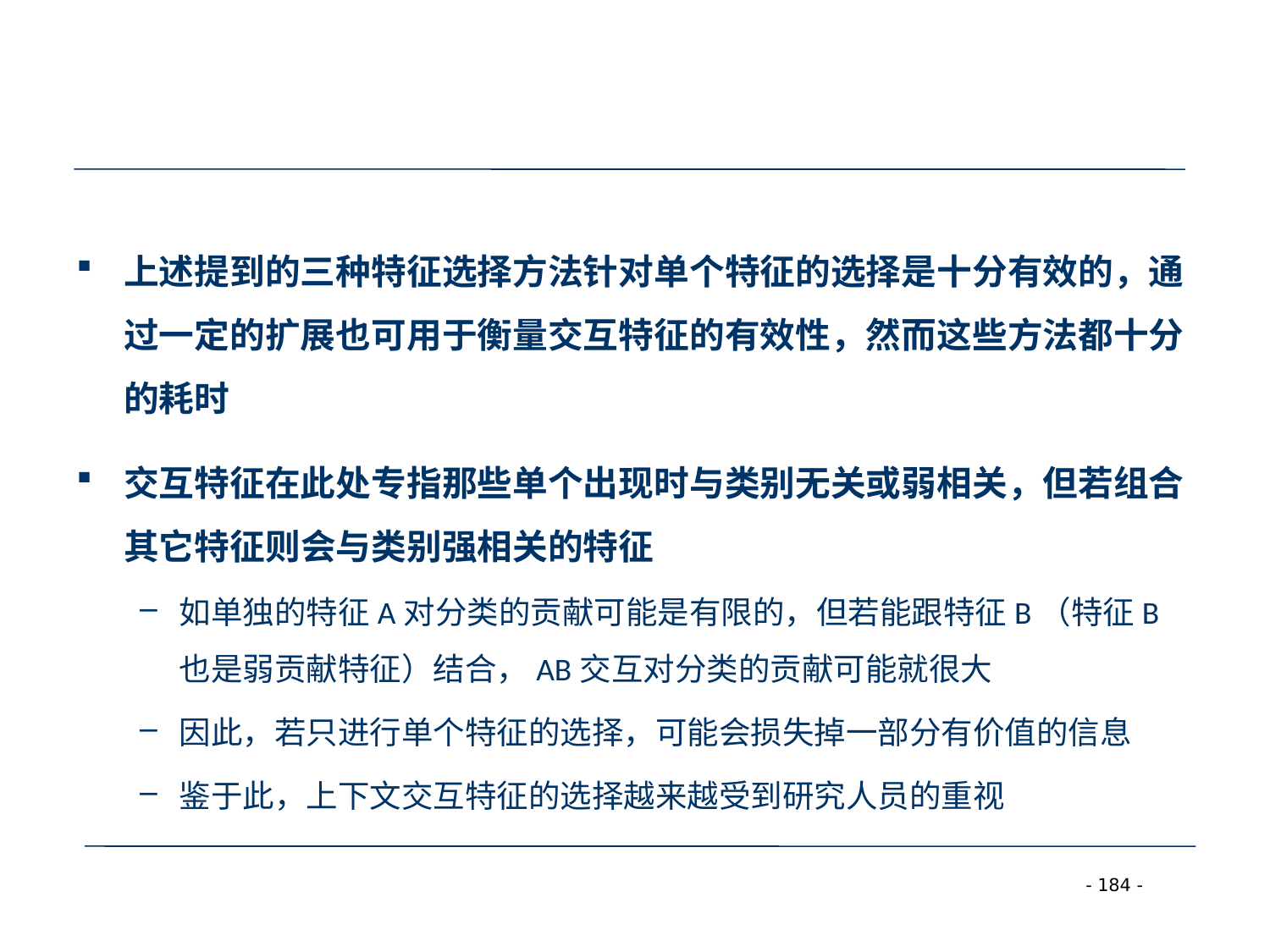

#
上述提到的三种特征选择方法针对单个特征的选择是十分有效的，通过一定的扩展也可用于衡量交互特征的有效性，然而这些方法都十分的耗时
交互特征在此处专指那些单个出现时与类别无关或弱相关，但若组合其它特征则会与类别强相关的特征
如单独的特征A对分类的贡献可能是有限的，但若能跟特征B（特征B也是弱贡献特征）结合，AB交互对分类的贡献可能就很大
因此，若只进行单个特征的选择，可能会损失掉一部分有价值的信息
鉴于此，上下文交互特征的选择越来越受到研究人员的重视